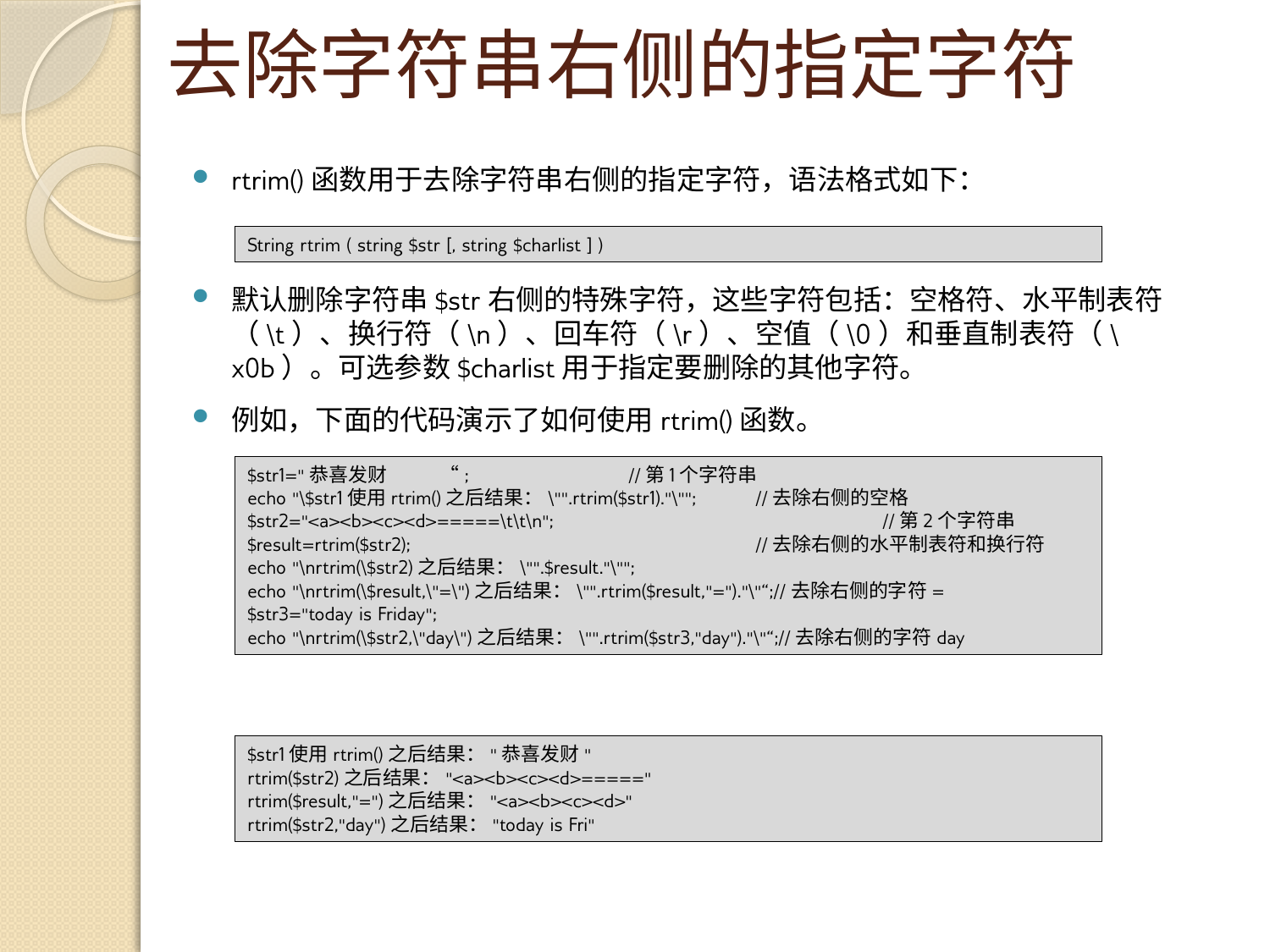

# 去除字符串右侧的指定字符
rtrim()函数用于去除字符串右侧的指定字符，语法格式如下：
String rtrim ( string $str [, string $charlist ] )
默认删除字符串$str右侧的特殊字符，这些字符包括：空格符、水平制表符（\t）、换行符（\n）、回车符（\r）、空值（\0）和垂直制表符（\x0b）。可选参数$charlist用于指定要删除的其他字符。
例如，下面的代码演示了如何使用rtrim()函数。
$str1="恭喜发财            “;		//第1个字符串
echo "\$str1使用rtrim()之后结果：\"".rtrim($str1)."\""; 	//去除右侧的空格
$str2="<a><b><c><d>=====\t\t\n";			//第2个字符串
$result=rtrim($str2); 			//去除右侧的水平制表符和换行符
echo "\nrtrim(\$str2)之后结果：\"".$result."\"";
echo "\nrtrim(\$result,\"=\")之后结果：\"".rtrim($result,"=")."\"“;//去除右侧的字符=
$str3="today is Friday";
echo "\nrtrim(\$str2,\"day\")之后结果：\"".rtrim($str3,"day")."\"“;//去除右侧的字符day
$str1使用rtrim()之后结果："恭喜发财"
rtrim($str2)之后结果："<a><b><c><d>====="
rtrim($result,"=")之后结果："<a><b><c><d>"
rtrim($str2,"day")之后结果："today is Fri"